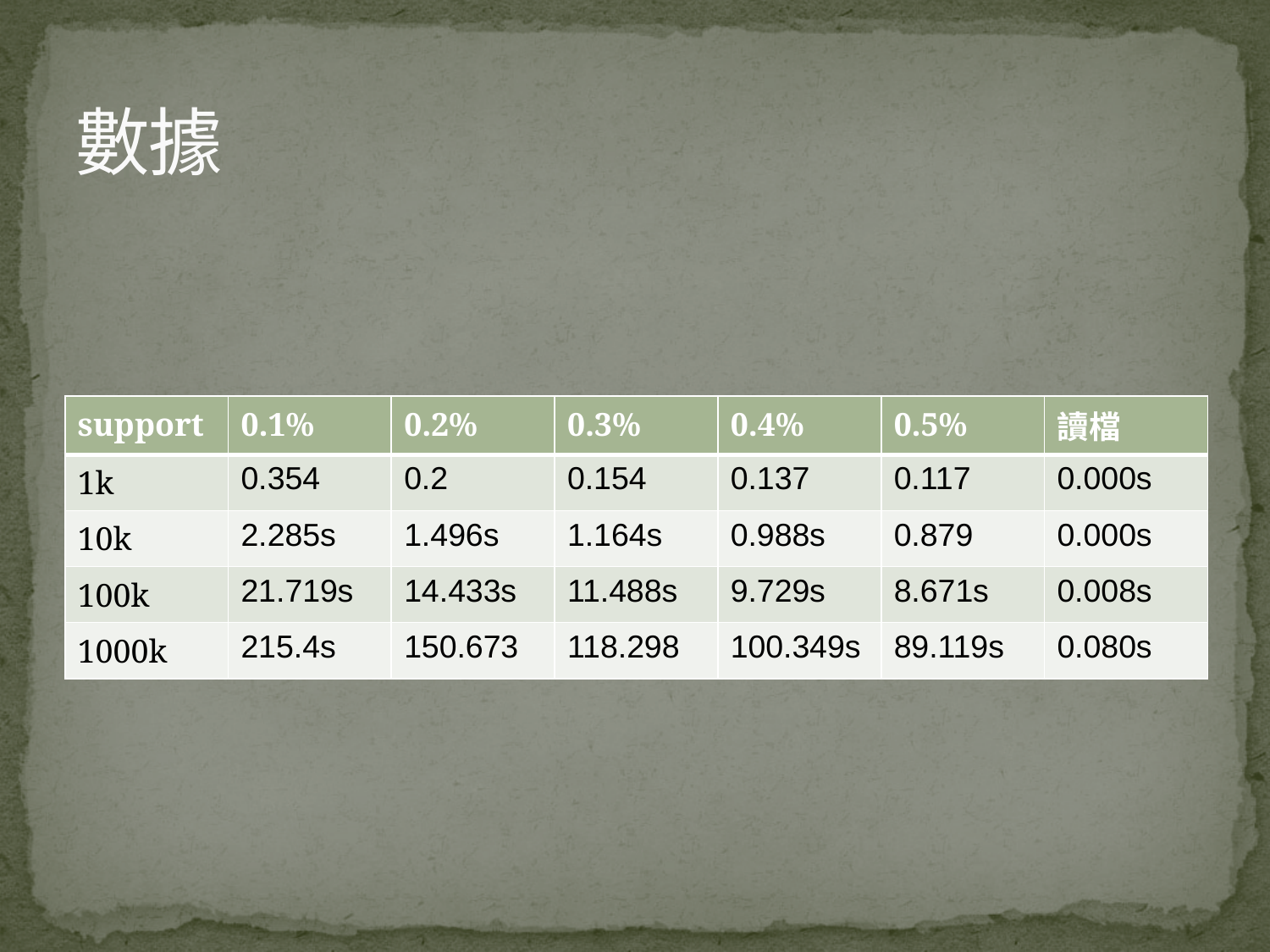

# 數據
| support | 0.1% | 0.2% | 0.3% | 0.4% | 0.5% | 讀檔 |
| --- | --- | --- | --- | --- | --- | --- |
| 1k | 0.354 | 0.2 | 0.154 | 0.137 | 0.117 | 0.000s |
| 10k | 2.285s | 1.496s | 1.164s | 0.988s | 0.879 | 0.000s |
| 100k | 21.719s | 14.433s | 11.488s | 9.729s | 8.671s | 0.008s |
| 1000k | 215.4s | 150.673 | 118.298 | 100.349s | 89.119s | 0.080s |